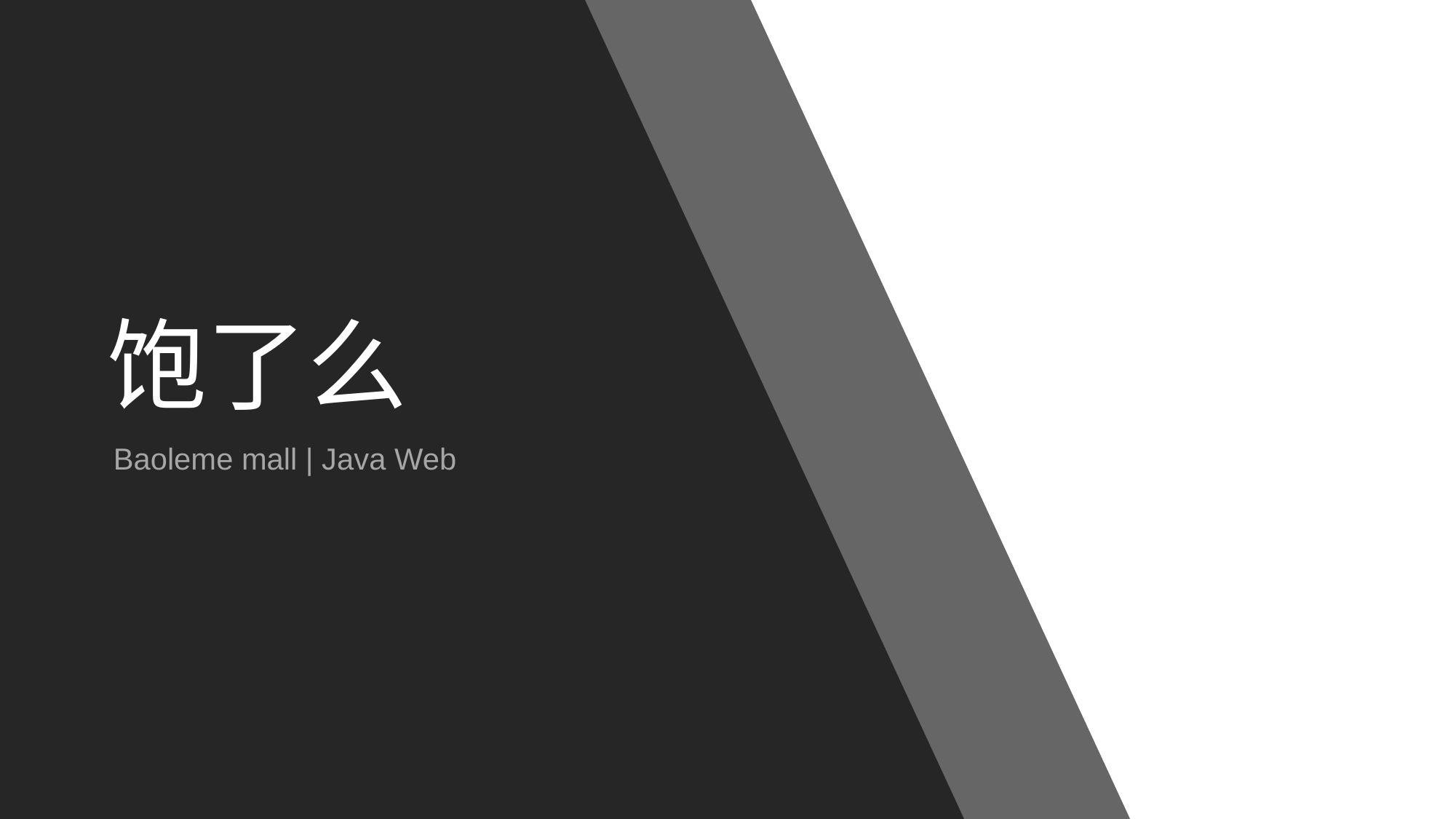

# 饱了么
Baoleme mall | Java Web